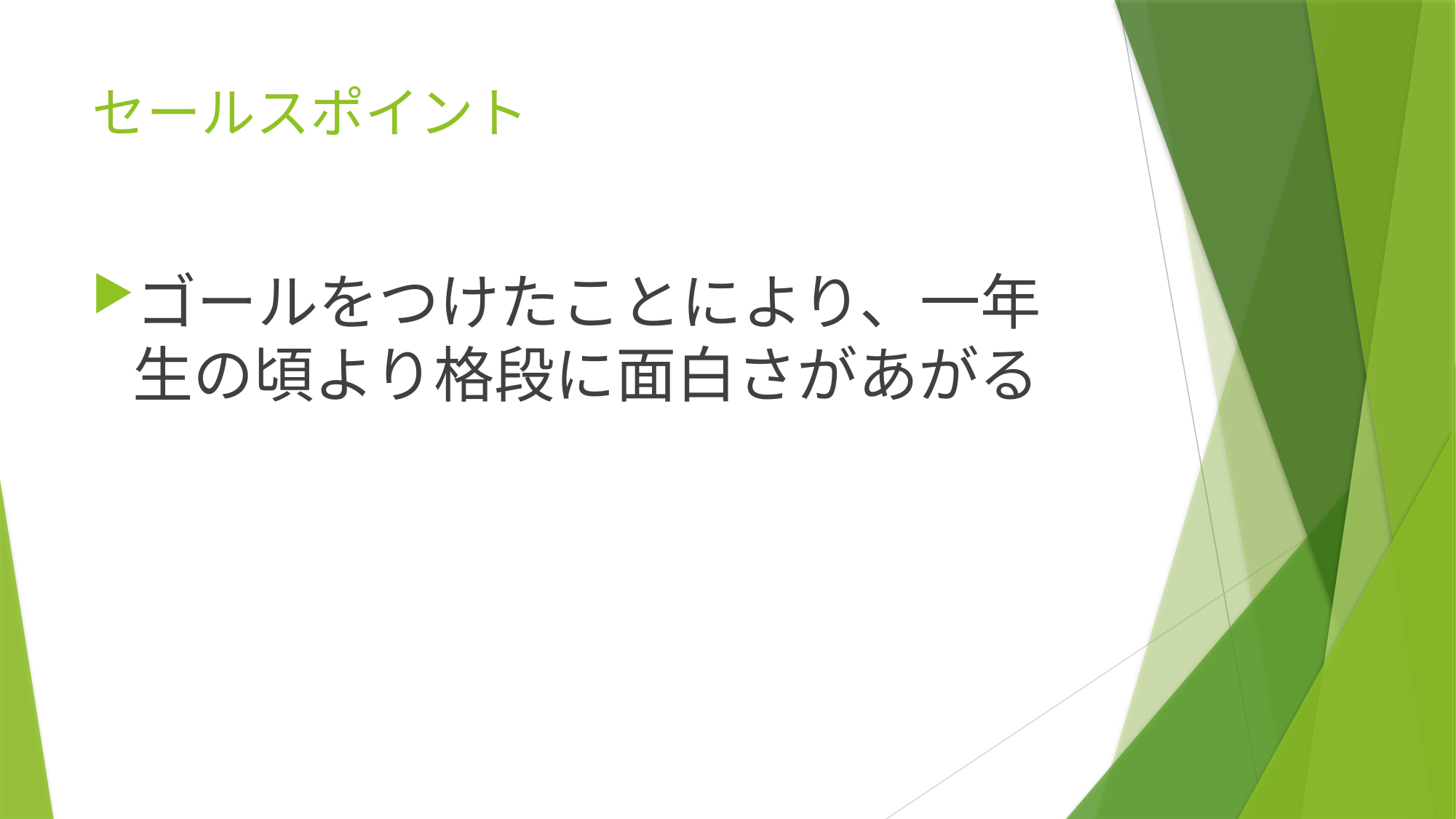

# セールスポイント
ゴールをつけたことにより、一年生の頃より格段に面白さがあがる